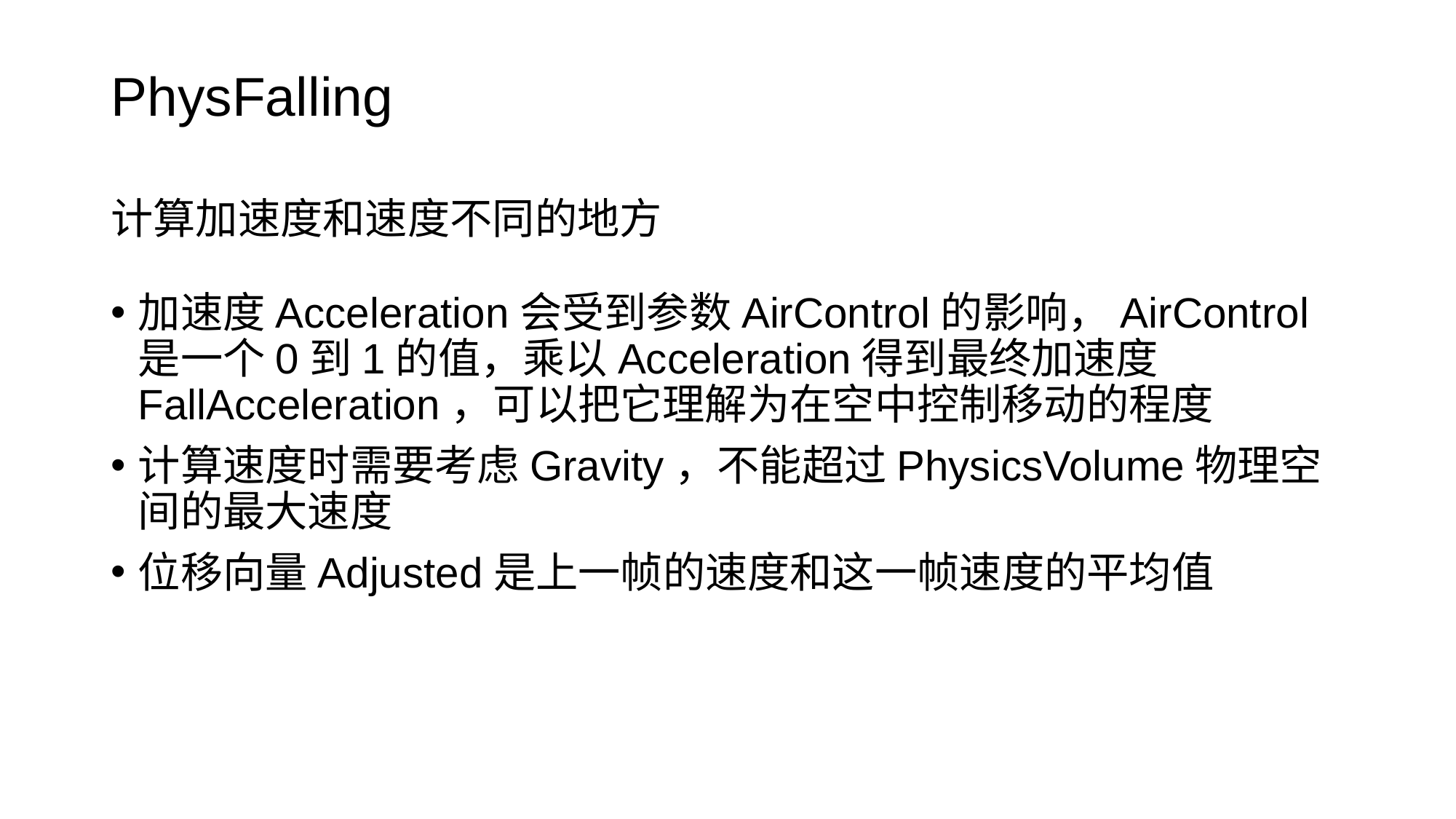

# PhysFalling
计算加速度和速度不同的地方
加速度Acceleration会受到参数AirControl的影响，AirControl是一个0到1的值，乘以Acceleration得到最终加速度FallAcceleration，可以把它理解为在空中控制移动的程度
计算速度时需要考虑Gravity，不能超过PhysicsVolume物理空间的最大速度
位移向量Adjusted是上一帧的速度和这一帧速度的平均值